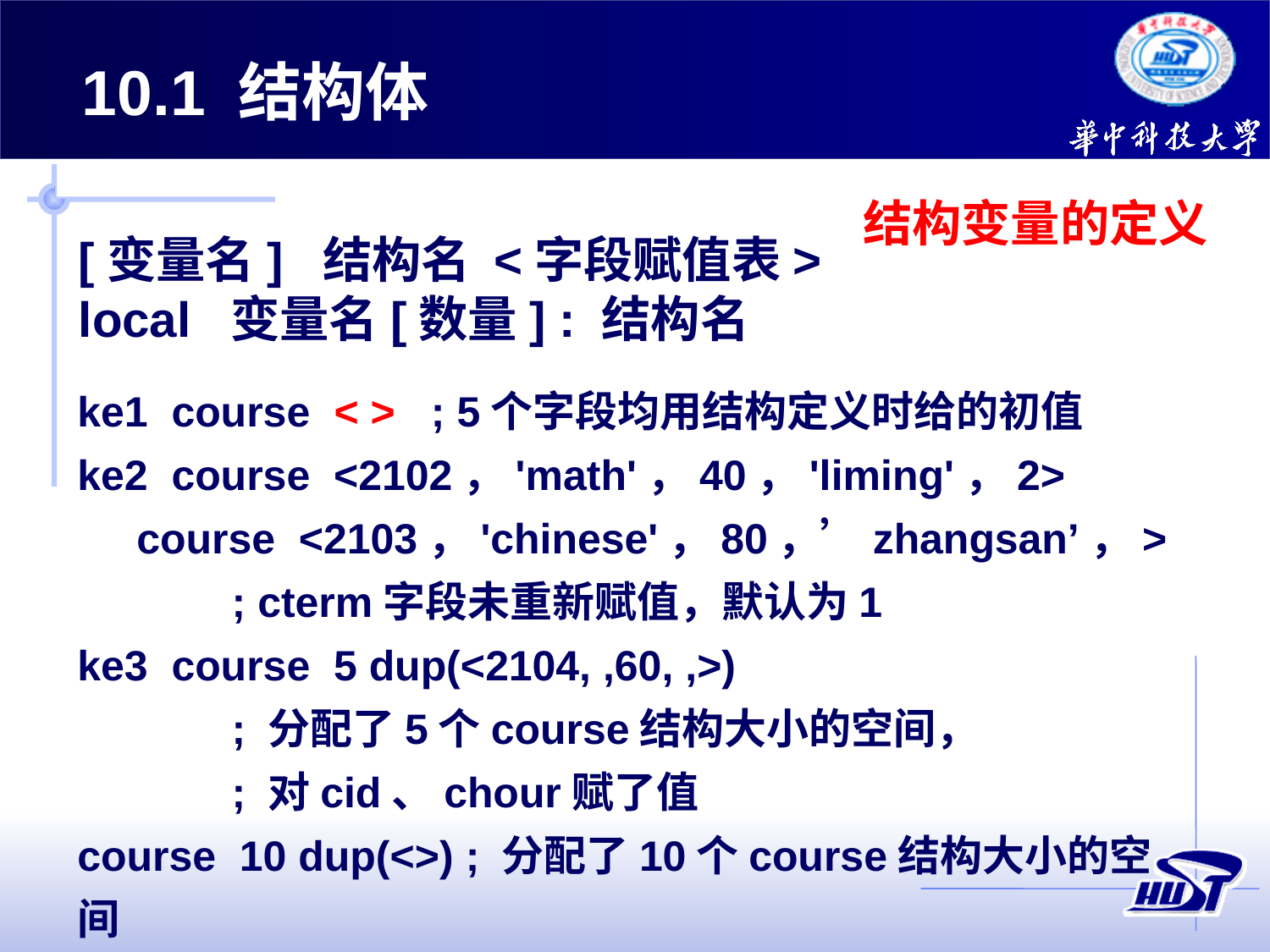

10.1 结构体
结构变量的定义
[变量名]  结构名 <字段赋值表>
local  变量名[数量] : 结构名
ke1  course  < >   ; 5个字段均用结构定义时给的初值
ke2  course  <2102，'math'，40，'liming'，2>
     course  <2103，'chinese'，80，’zhangsan’，>
             ; cterm字段未重新赋值，默认为1
ke3  course  5 dup(<2104, ,60, ,>)
             ; 分配了5个course结构大小的空间，
             ; 对cid、chour赋了值
course  10 dup(<>) ; 分配了10个course结构大小的空间